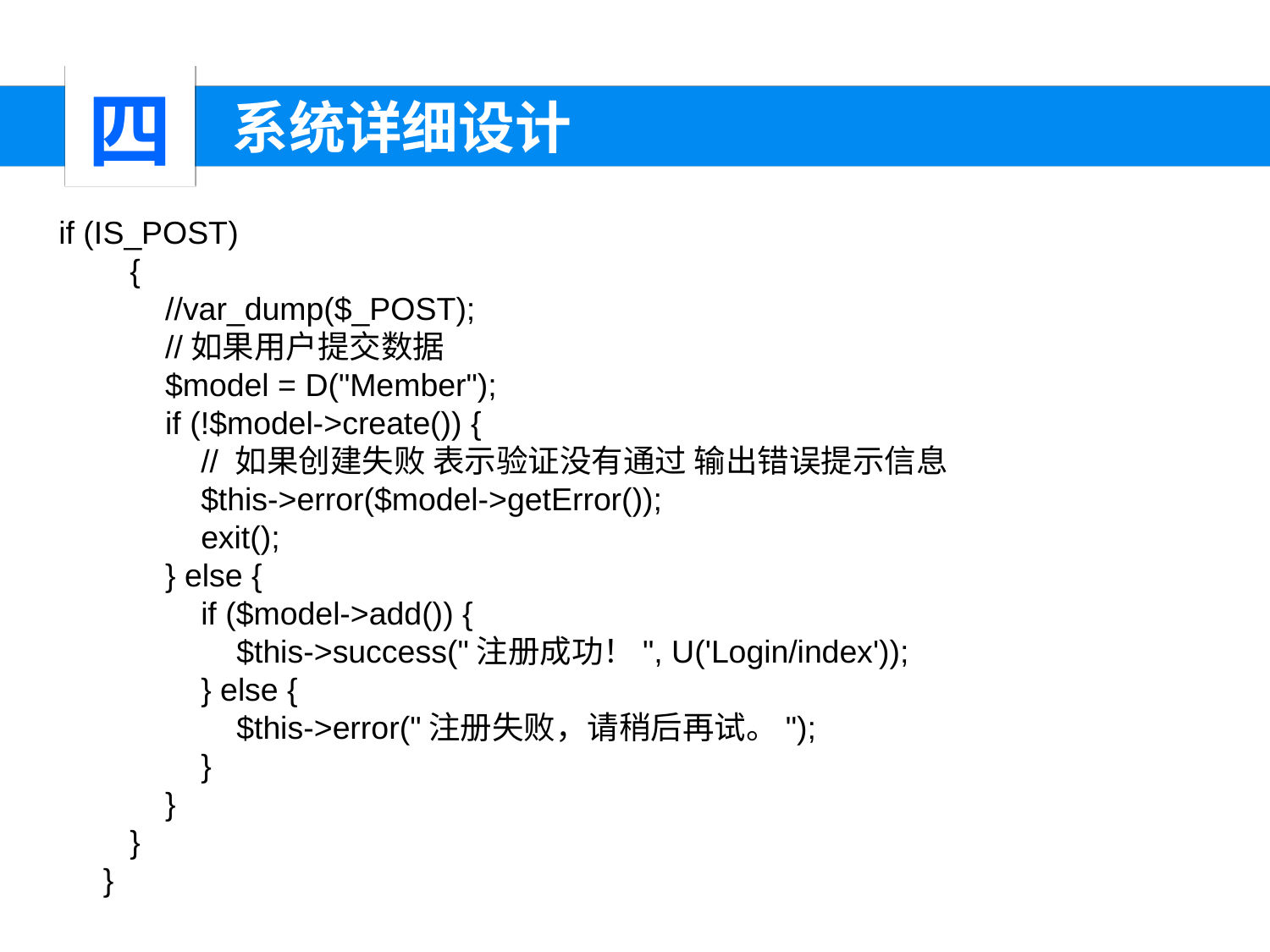

四
                系统详细设计
if (IS_POST)
        {
            //var_dump($_POST);
            //如果用户提交数据
            $model = D("Member");
            if (!$model->create()) {
                // 如果创建失败 表示验证没有通过 输出错误提示信息
                $this->error($model->getError());
                exit();
            } else {
                if ($model->add()) {
                    $this->success("注册成功！", U('Login/index'));
                } else {
                    $this->error("注册失败，请稍后再试。");
                }
            }
        }
     }